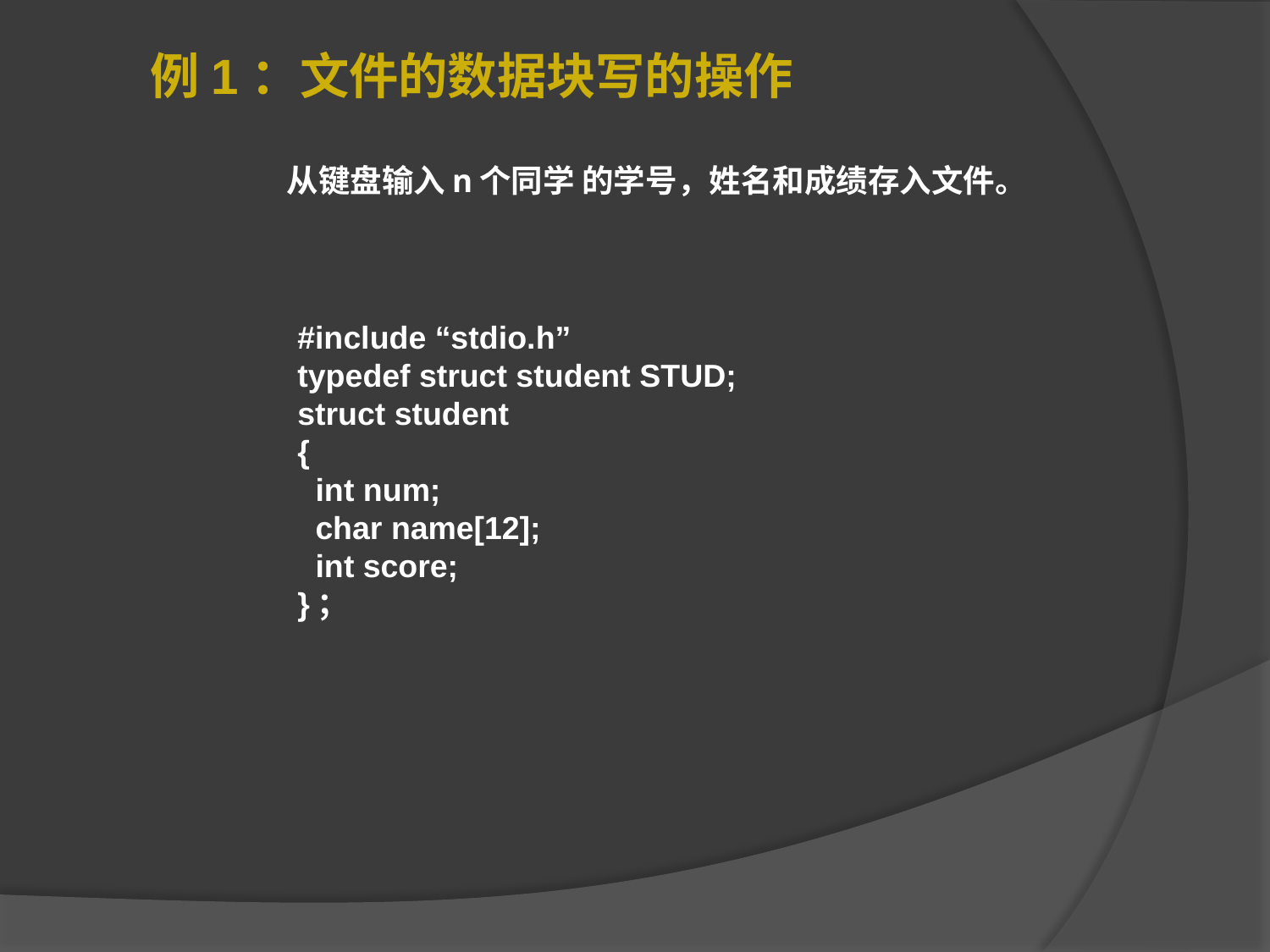

例1：文件的数据块写的操作
从键盘输入n个同学 的学号，姓名和成绩存入文件。
#include “stdio.h”
typedef struct student STUD;
struct student
{
  int num;
  char name[12];
  int score;
}；